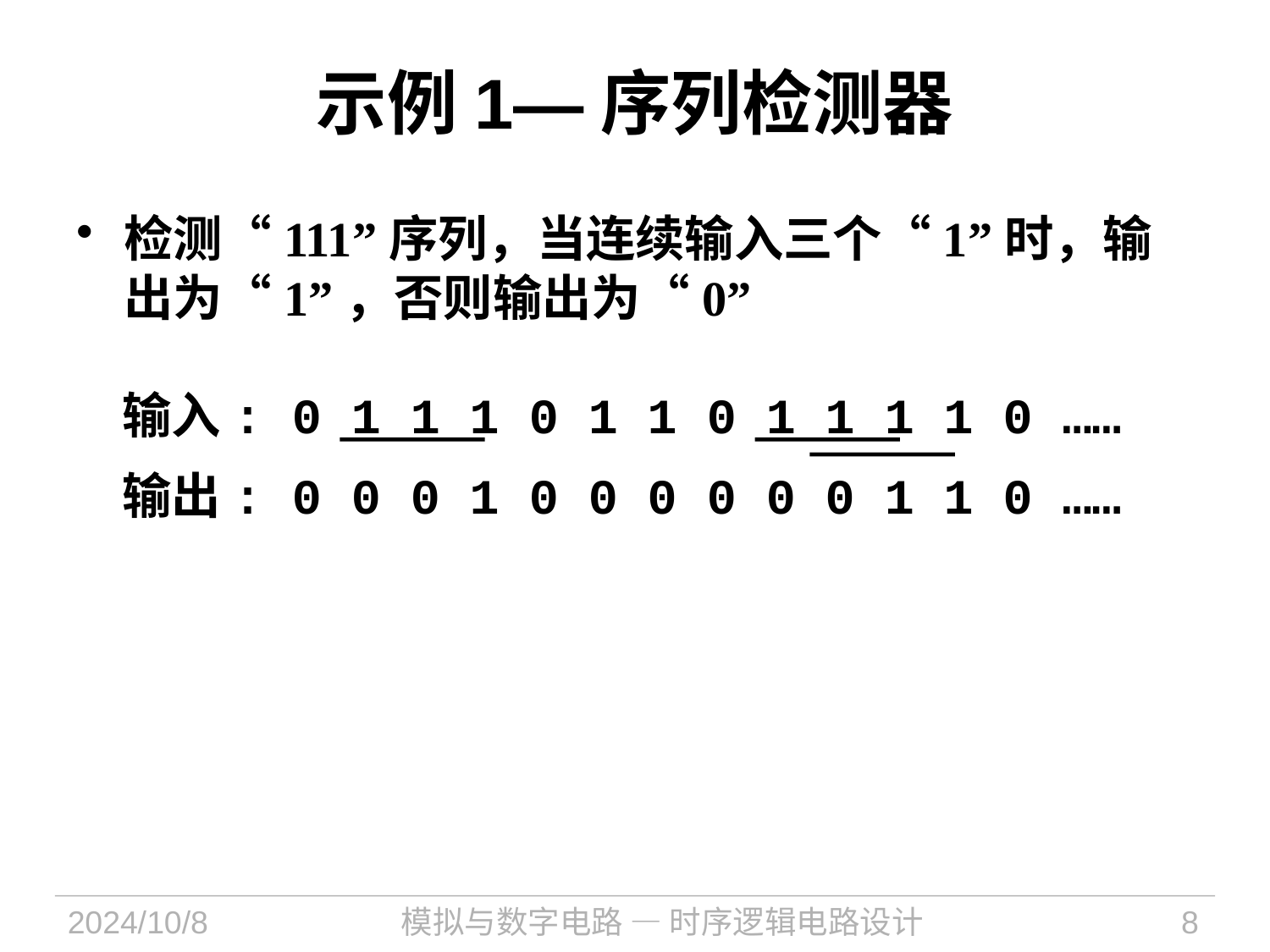

# 示例1—序列检测器
检测“111”序列，当连续输入三个“1”时，输出为“1”，否则输出为“0”
输入: 0 1 1 1 0 1 1 0 1 1 1 1 0 ……
输出: 0 0 0 1 0 0 0 0 0 0 1 1 0 ……

2024/10/8
模拟与数字电路 — 时序逻辑电路设计
8